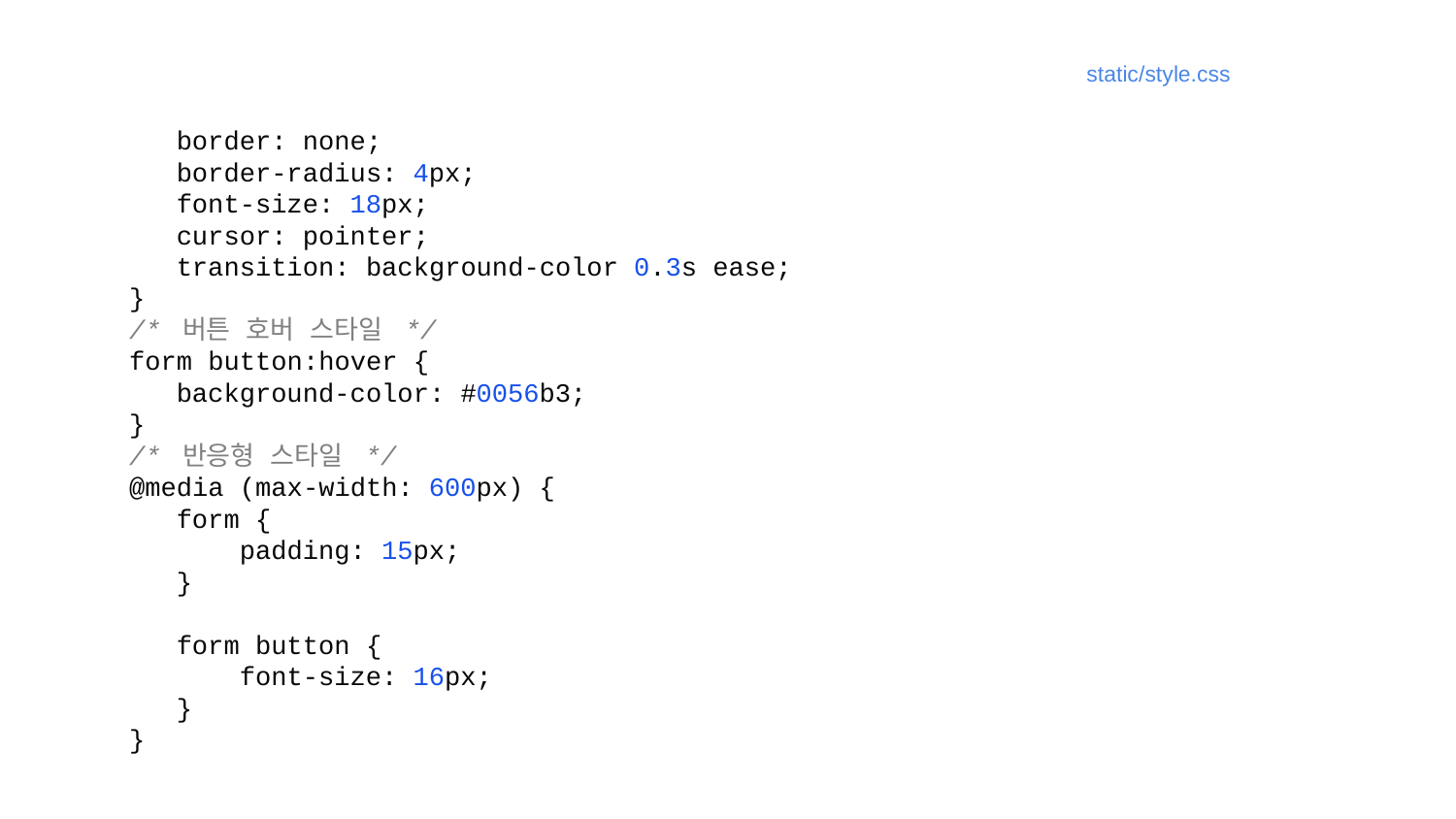

static/style.css

   border: none;
   border-radius: 4px;
   font-size: 18px;
   cursor: pointer;
   transition: background-color 0.3s ease;
}
/* 버튼 호버 스타일 */
form button:hover {
   background-color: #0056b3;
}
/* 반응형 스타일 */
@media (max-width: 600px) {
   form {
       padding: 15px;
   }

   form button {
       font-size: 16px;
   }
}